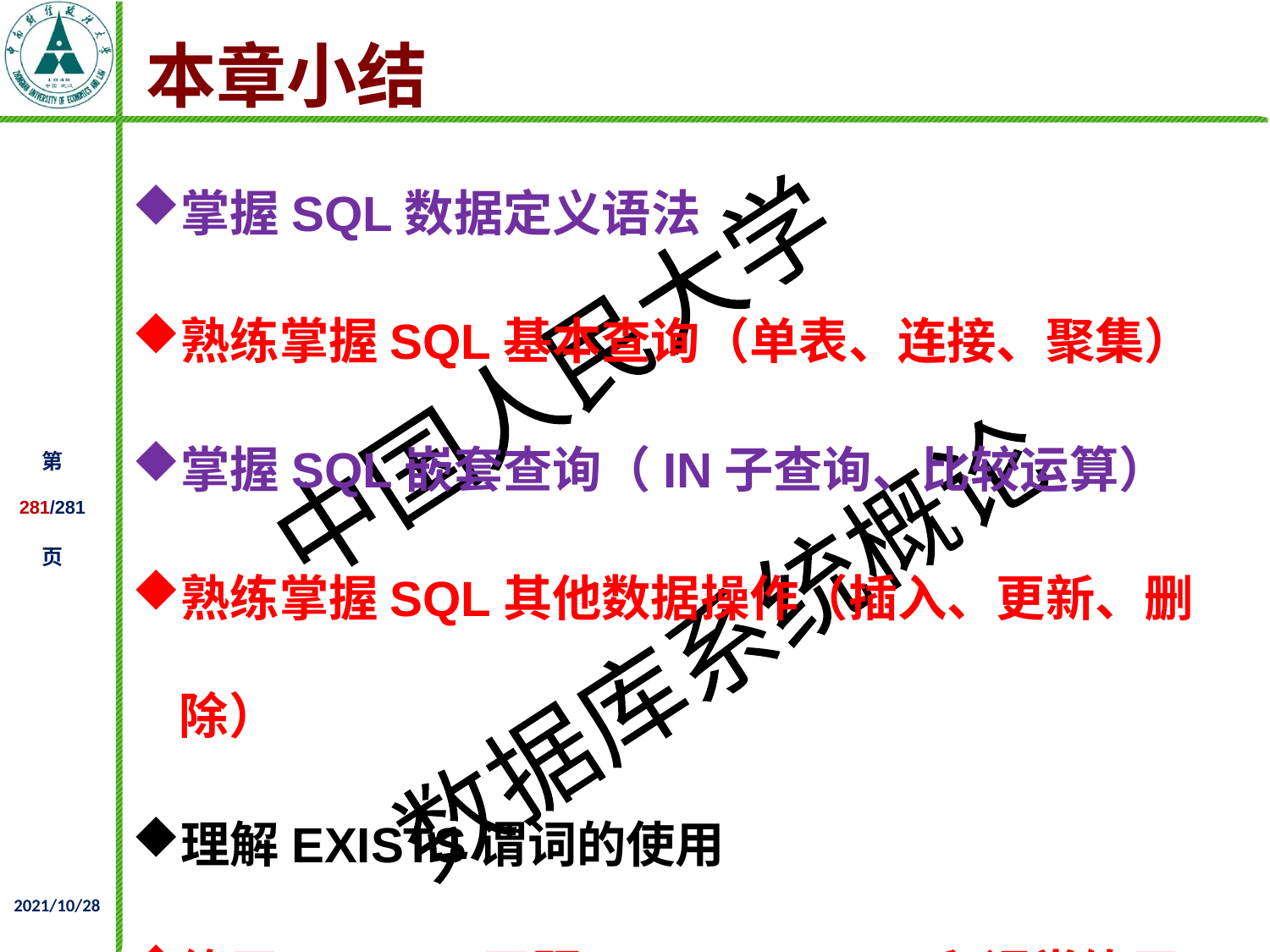

# 本章小结
掌握SQL数据定义语法
熟练掌握SQL基本查询（单表、连接、聚集）
掌握SQL嵌套查询（IN子查询、比较运算）
熟练掌握SQL其他数据操作（插入、更新、删除）
理解EXISTS谓词的使用
练习：P130 习题3、4、5、9和课堂练习
2021/10/28